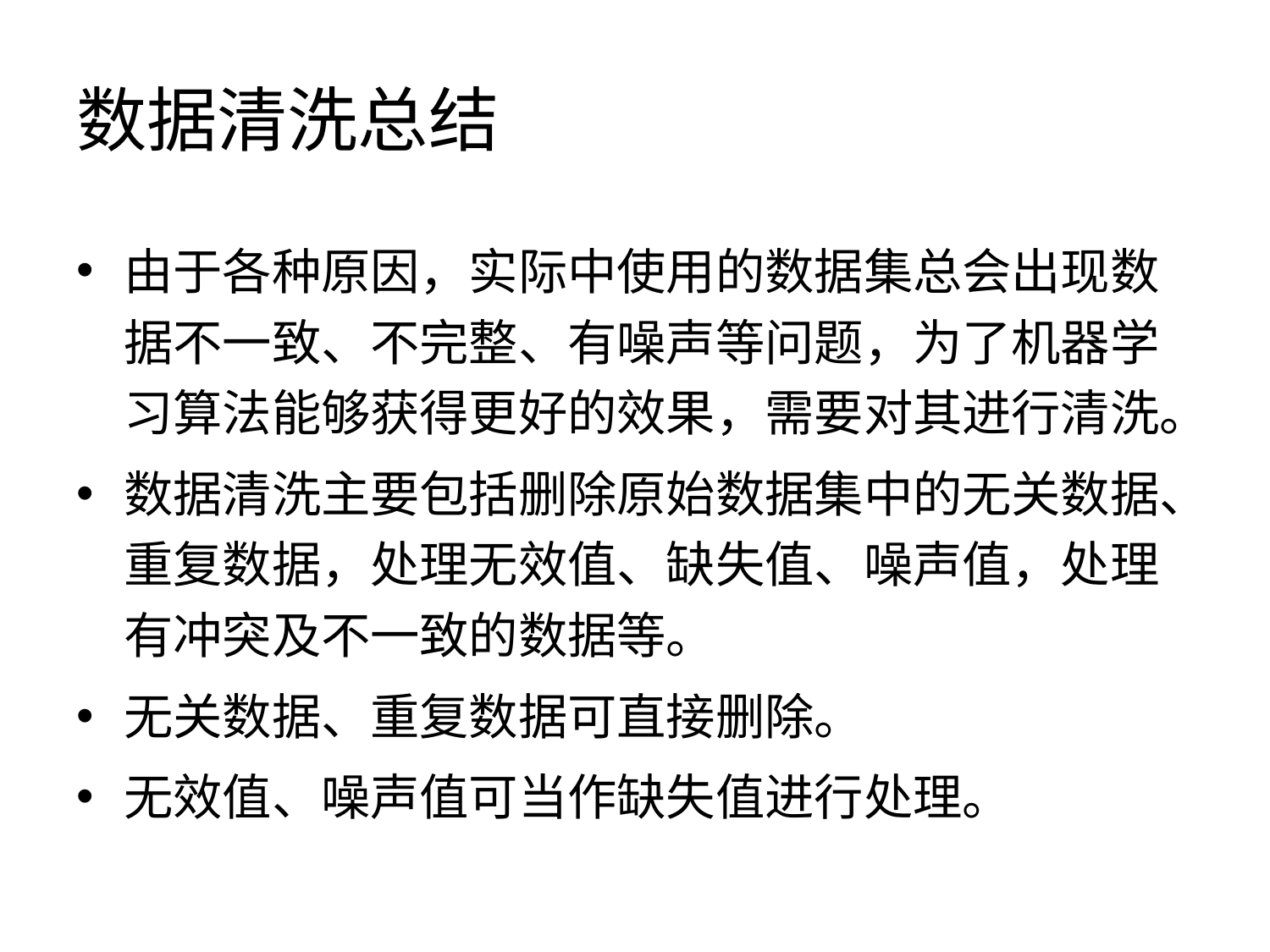

# 数据清洗总结
由于各种原因，实际中使用的数据集总会出现数据不一致、不完整、有噪声等问题，为了机器学习算法能够获得更好的效果，需要对其进行清洗。
数据清洗主要包括删除原始数据集中的无关数据、重复数据，处理无效值、缺失值、噪声值，处理有冲突及不一致的数据等。
无关数据、重复数据可直接删除。
无效值、噪声值可当作缺失值进行处理。